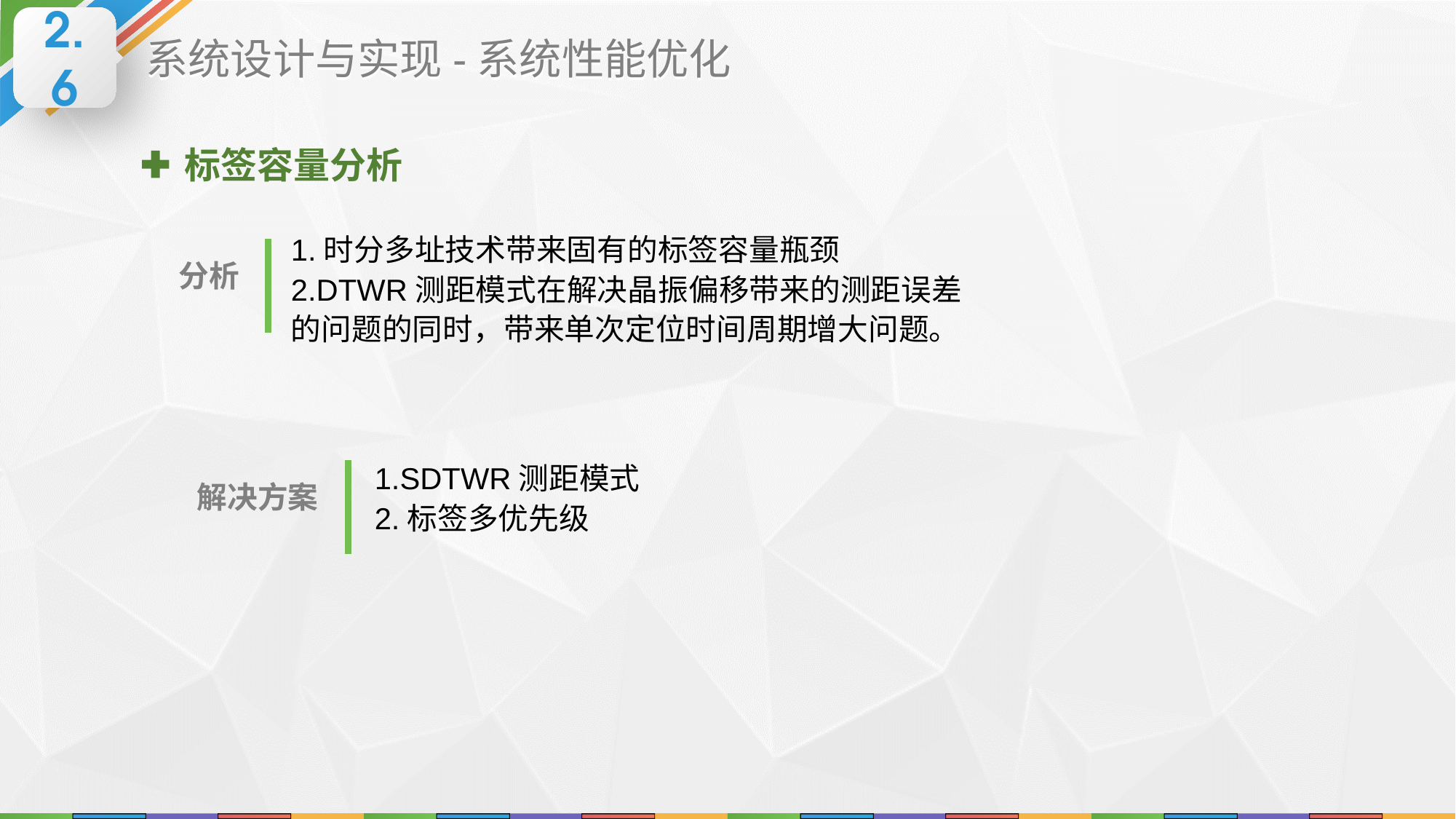

2.6
系统设计与实现-系统性能优化
标签容量分析

1.时分多址技术带来固有的标签容量瓶颈
2.DTWR测距模式在解决晶振偏移带来的测距误差的问题的同时，带来单次定位时间周期增大问题。
分析
1.SDTWR测距模式
2.标签多优先级
解决方案